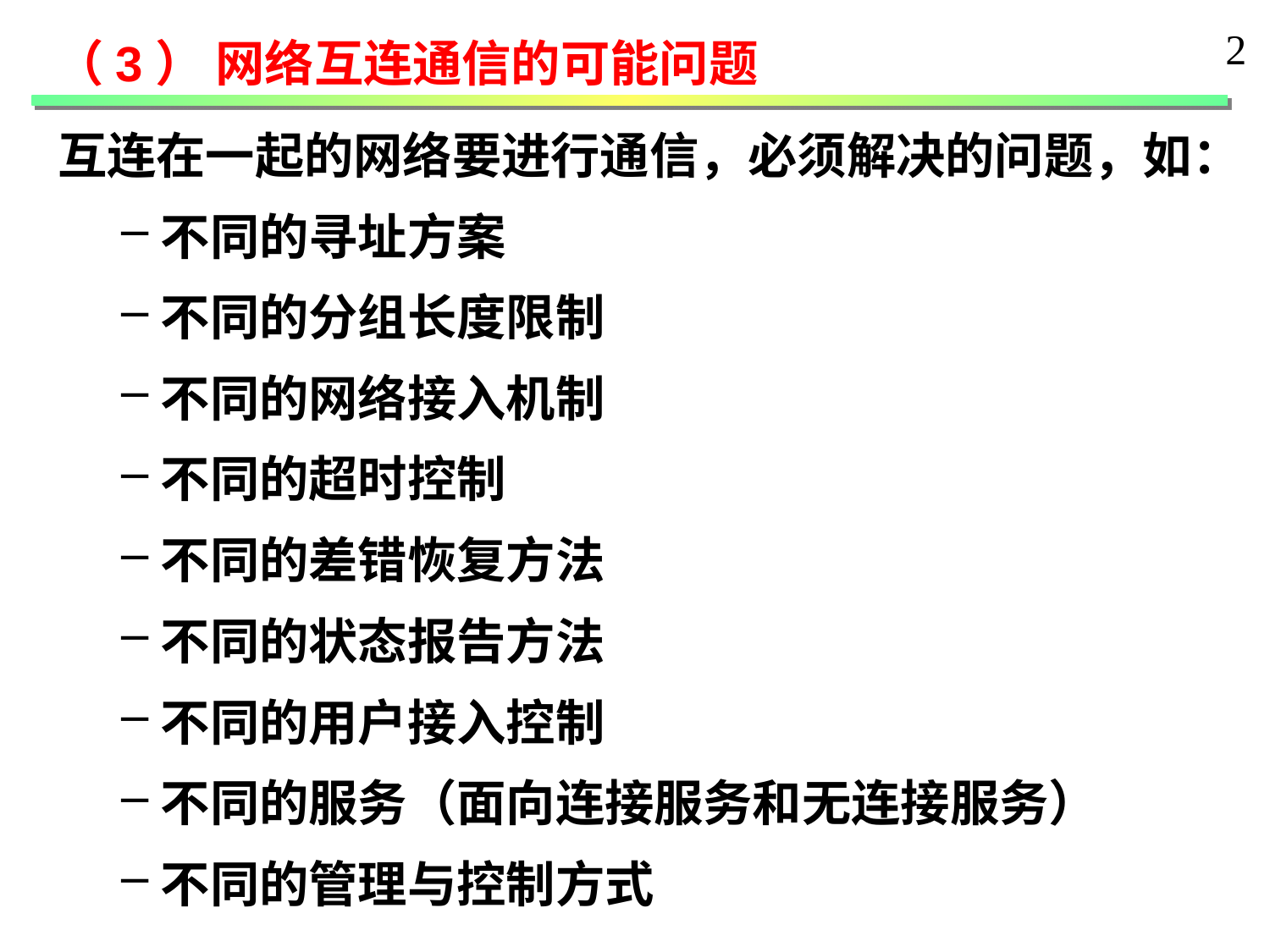

2
（3） 网络互连通信的可能问题

互连在一起的网络要进行通信，必须解决的问题，如：
不同的寻址方案
不同的分组长度限制
不同的网络接入机制
不同的超时控制
不同的差错恢复方法
不同的状态报告方法
不同的用户接入控制
不同的服务（面向连接服务和无连接服务）
不同的管理与控制方式